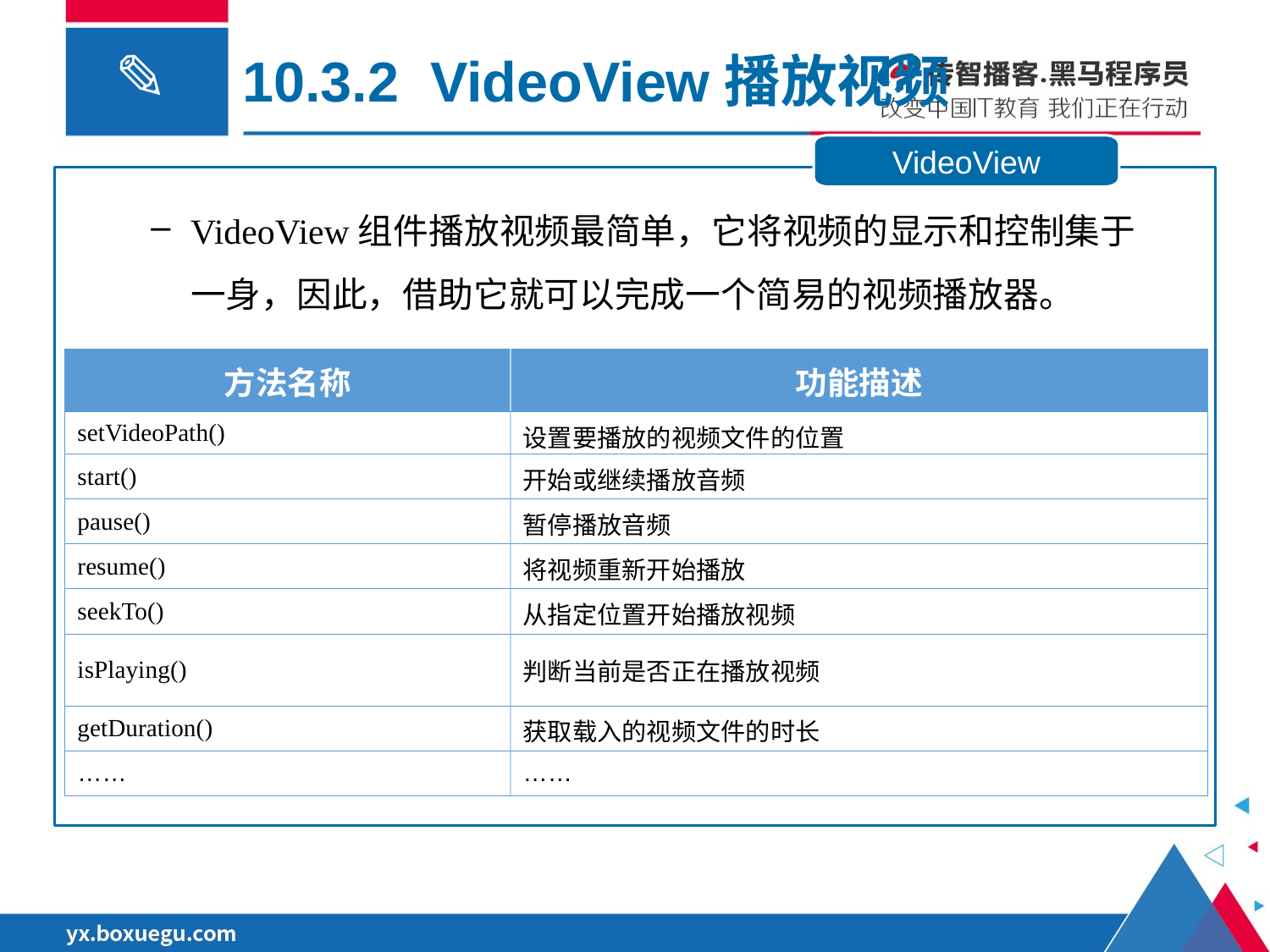

10.3.2  VideoView播放视频

VideoView

VideoView组件播放视频最简单，它将视频的显示和控制集于一身，因此，借助它就可以完成一个简易的视频播放器。
| 方法名称 | 功能描述 |
| --- | --- |
| setVideoPath() | 设置要播放的视频文件的位置 |
| start() | 开始或继续播放音频 |
| pause() | 暂停播放音频 |
| resume() | 将视频重新开始播放 |
| seekTo() | 从指定位置开始播放视频 |
| isPlaying() | 判断当前是否正在播放视频 |
| getDuration() | 获取载入的视频文件的时长 |
| …… | …… |